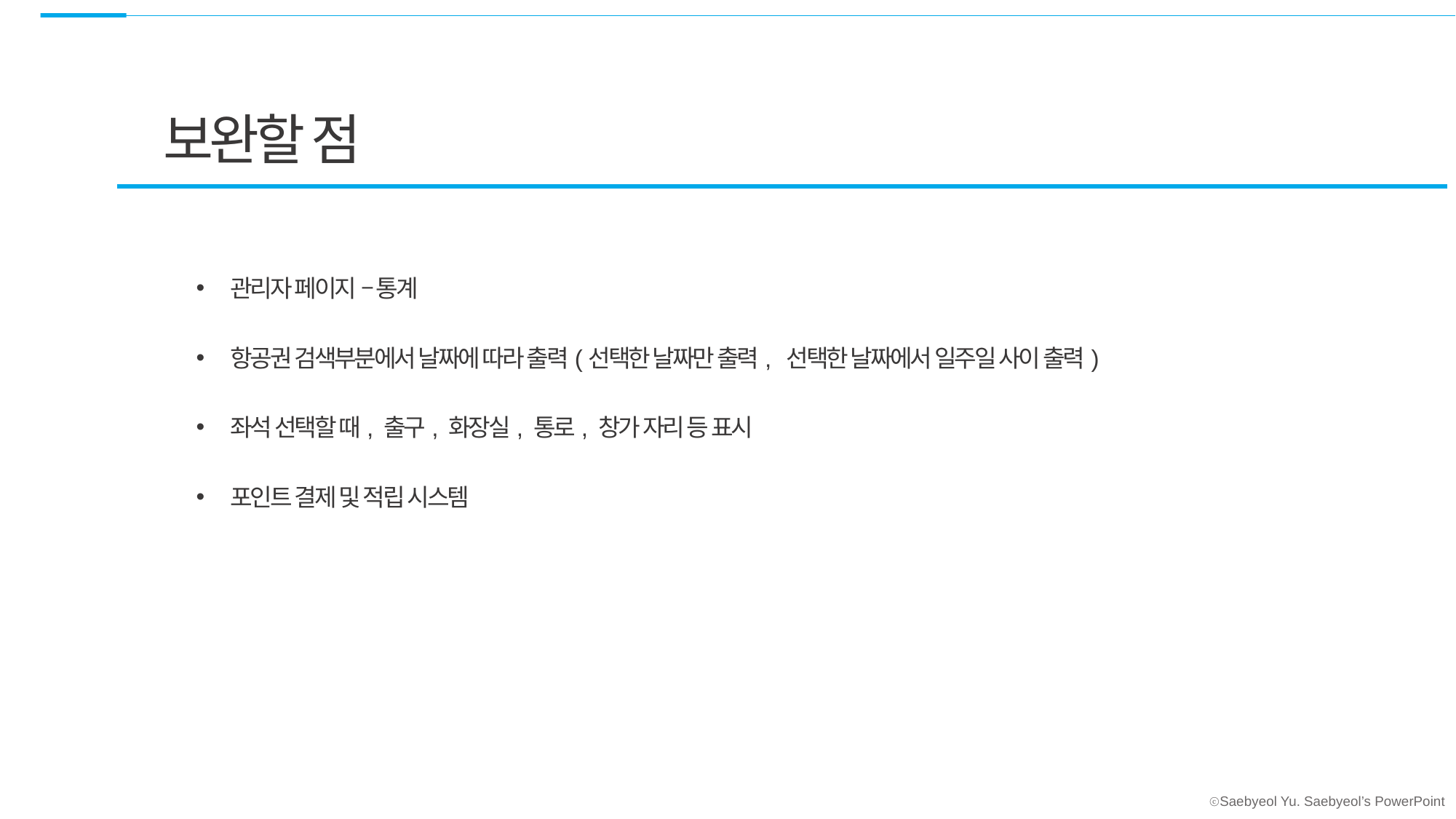

보완할 점
관리자 페이지 – 통계

항공권 검색부분에서 날짜에 따라 출력(선택한 날짜만 출력,  선택한 날짜에서 일주일 사이 출력)

좌석 선택할 때, 출구, 화장실, 통로, 창가 자리 등 표시

포인트 결제 및 적립 시스템